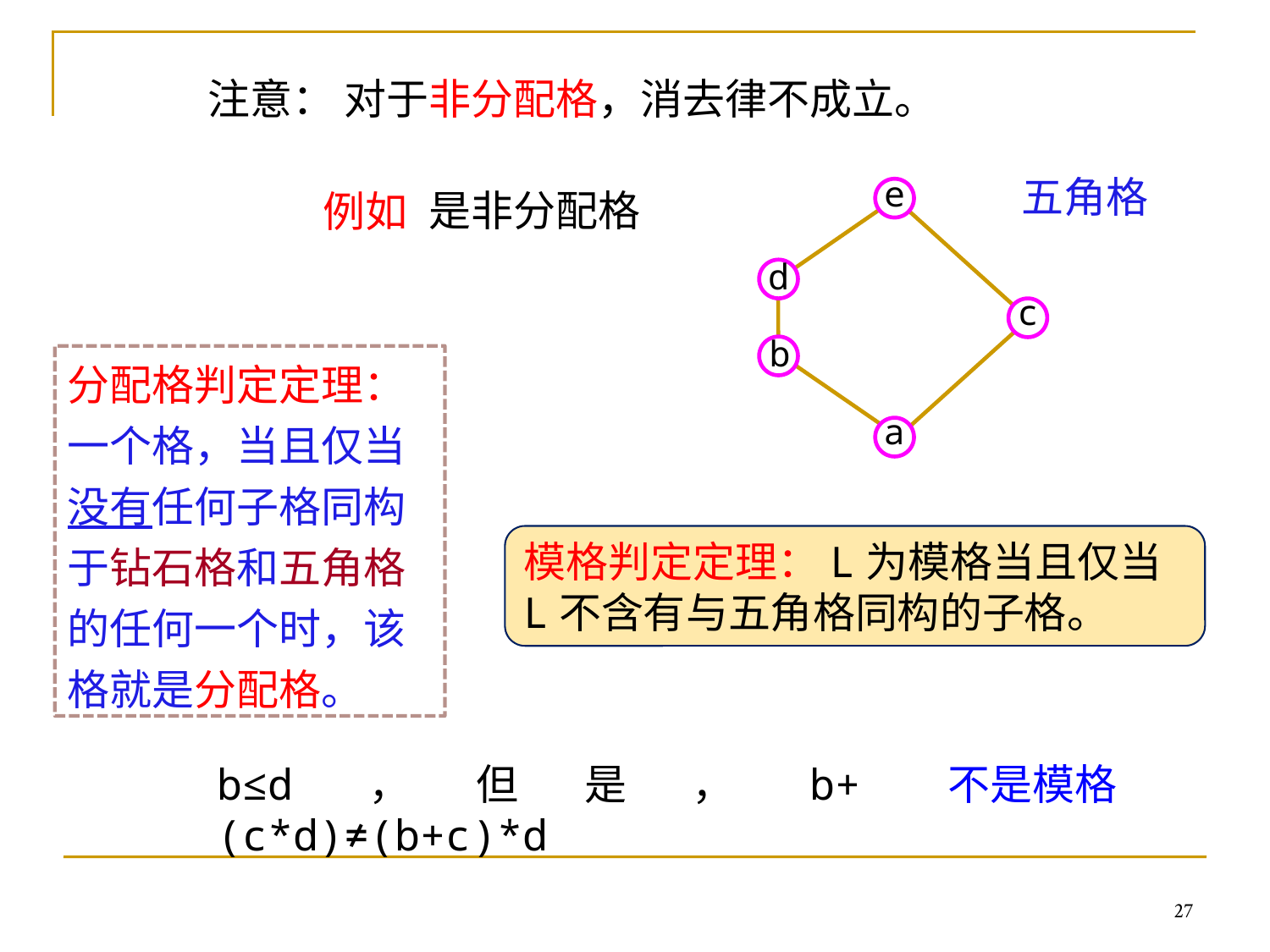

注意： 对于非分配格，消去律不成立。
五角格
是非分配格
例如
e

d

c

b

a
分配格判定定理：一个格，当且仅当没有任何子格同构于钻石格和五角格的任何一个时，该格就是分配格。
c∨d=c∨b, c∧d=c∧b，但 b≠d
模格判定定理：L为模格当且仅当L不含有与五角格同构的子格。
不满足消去律
b≤d，但是，b+(c*d)≠(b+c)*d
不是模格
27